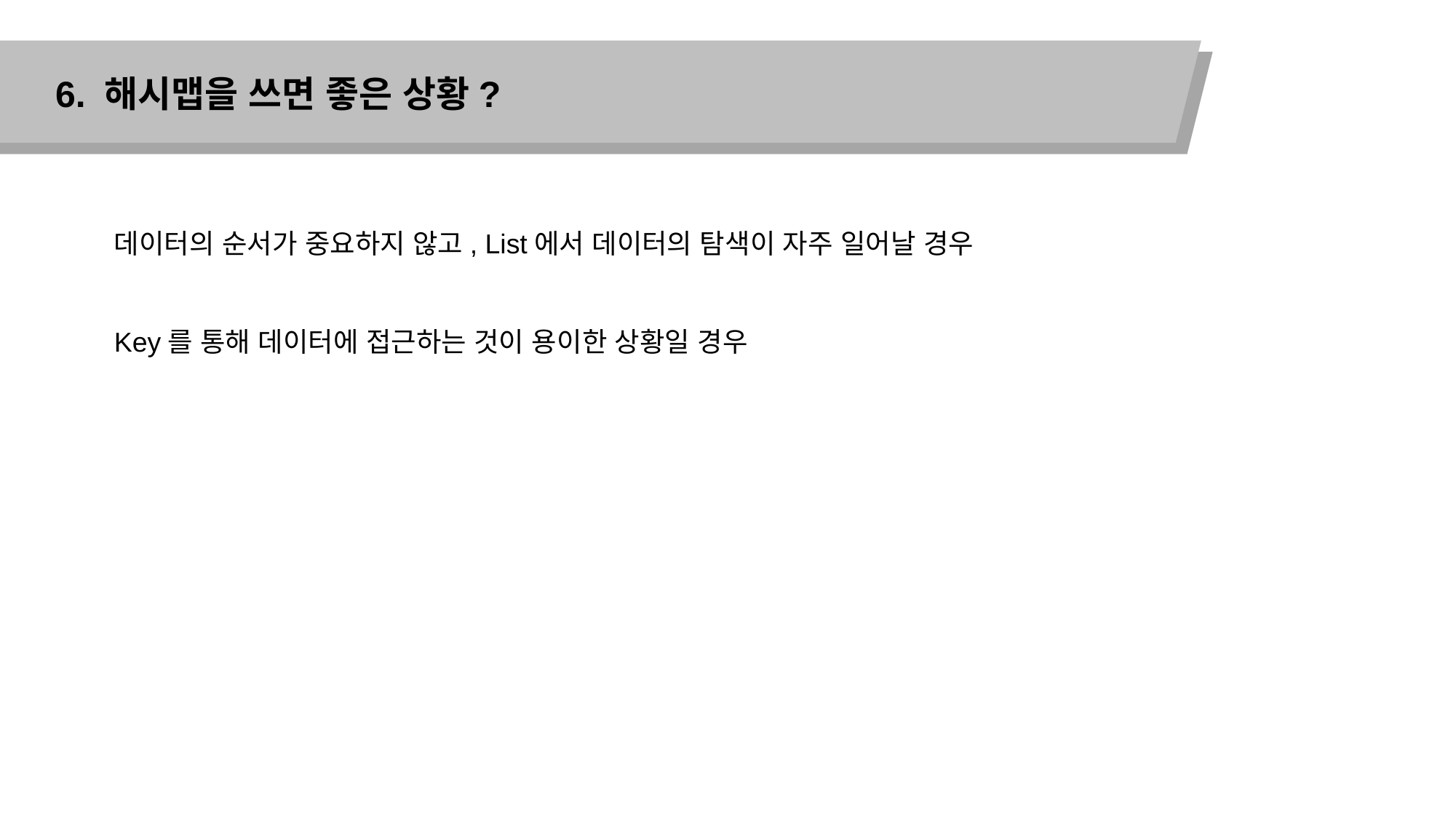

6. 해시맵을 쓰면 좋은 상황?
데이터의 순서가 중요하지 않고, List에서 데이터의 탐색이 자주 일어날 경우

Key를 통해 데이터에 접근하는 것이 용이한 상황일 경우